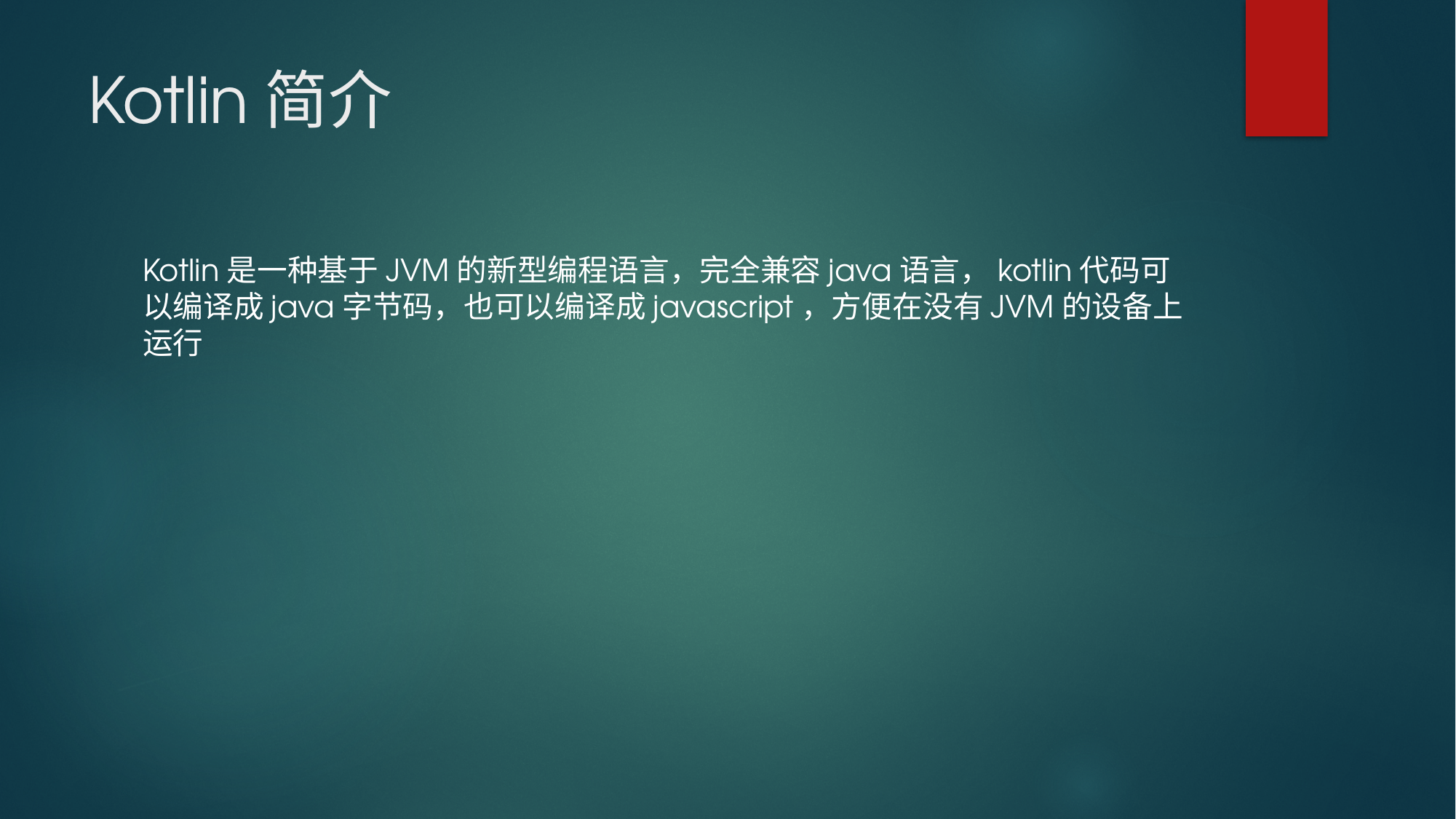

# Kotlin简介
Kotlin是一种基于JVM的新型编程语言，完全兼容java语言，kotlin代码可以编译成java字节码，也可以编译成javascript，方便在没有JVM的设备上运行